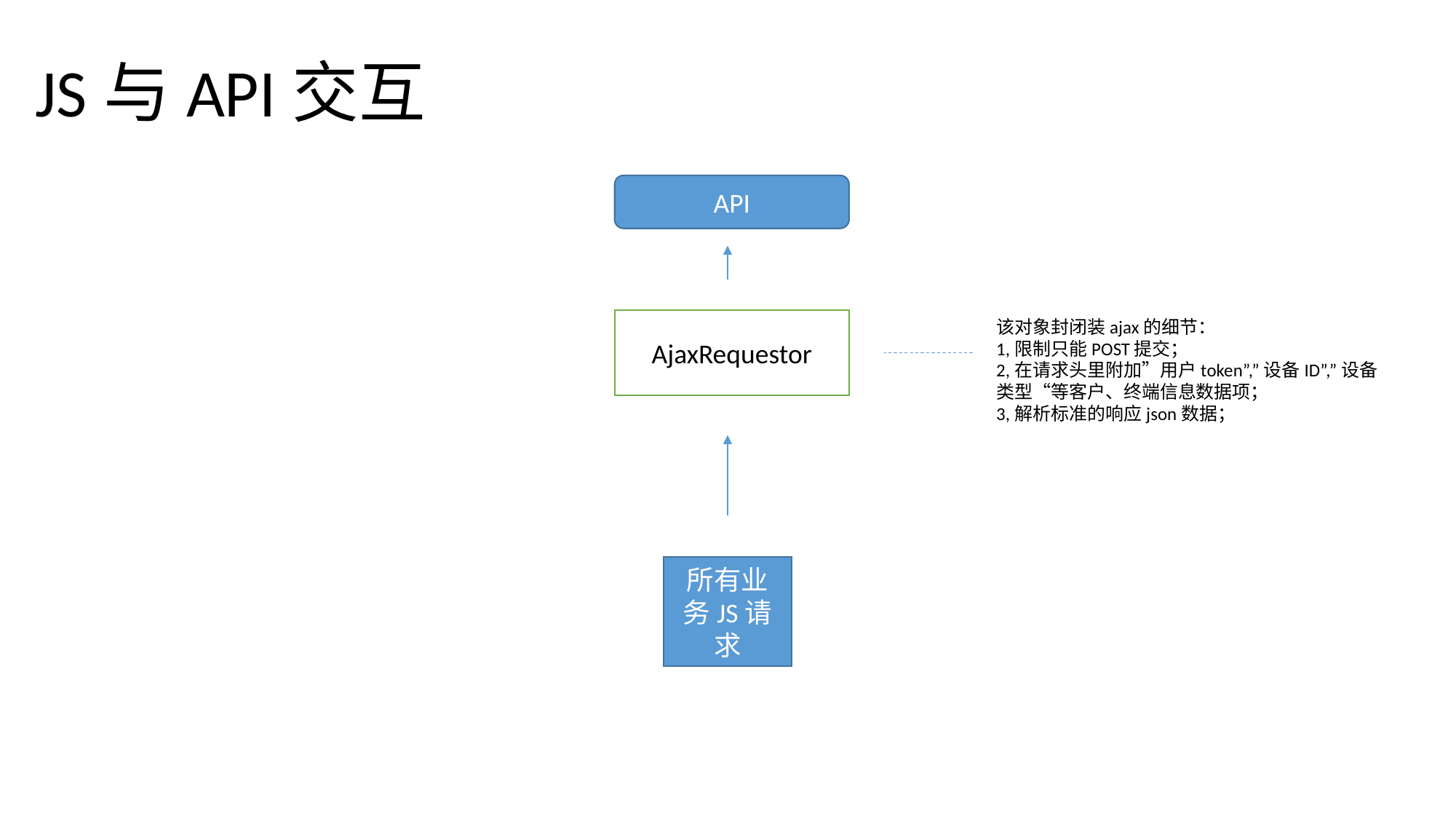

# JS与API交互
API
AjaxRequestor
该对象封闭装ajax的细节：
1,限制只能POST提交；
2,在请求头里附加”用户token”,”设备ID”,”设备类型“等客户、终端信息数据项；
3,解析标准的响应json数据；
所有业务JS请求